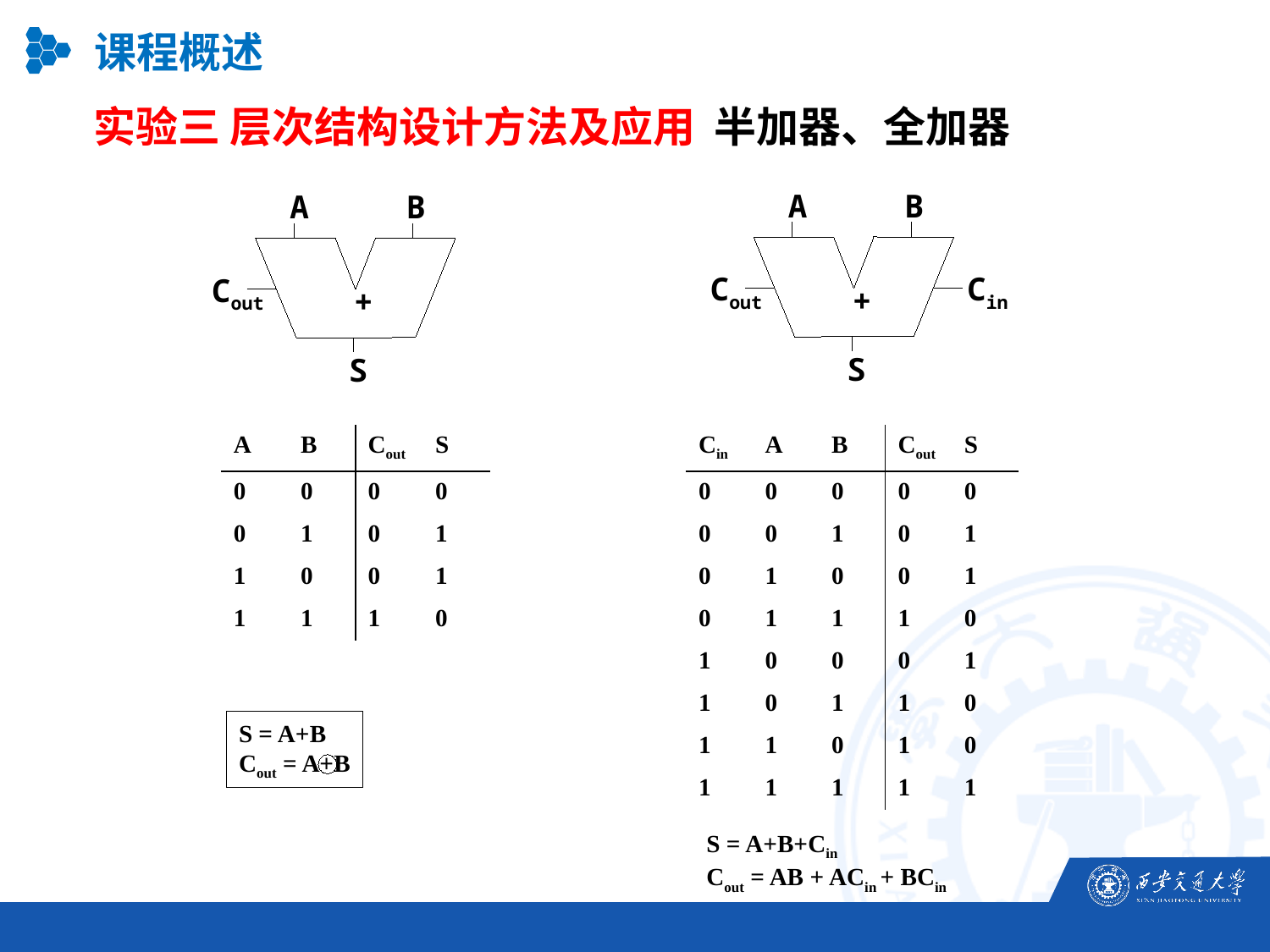

课程概述
实验三 层次结构设计方法及应用  半加器、全加器
A
B

Cout
Cin
+
S
A
B

Cout
+
S
| A | B | Cout | S |
| --- | --- | --- | --- |
| 0 | 0 | 0 | 0 |
| 0 | 1 | 0 | 1 |
| 1 | 0 | 0 | 1 |
| 1 | 1 | 1 | 0 |
| Cin | A | B | Cout | S |
| --- | --- | --- | --- | --- |
| 0 | 0 | 0 | 0 | 0 |
| 0 | 0 | 1 | 0 | 1 |
| 0 | 1 | 0 | 0 | 1 |
| 0 | 1 | 1 | 1 | 0 |
| 1 | 0 | 0 | 0 | 1 |
| 1 | 0 | 1 | 1 | 0 |
| 1 | 1 | 0 | 1 | 0 |
| 1 | 1 | 1 | 1 | 1 |
S = A+B
Cout = A+B

S = A+B+Cin
Cout = AB + ACin + BCin